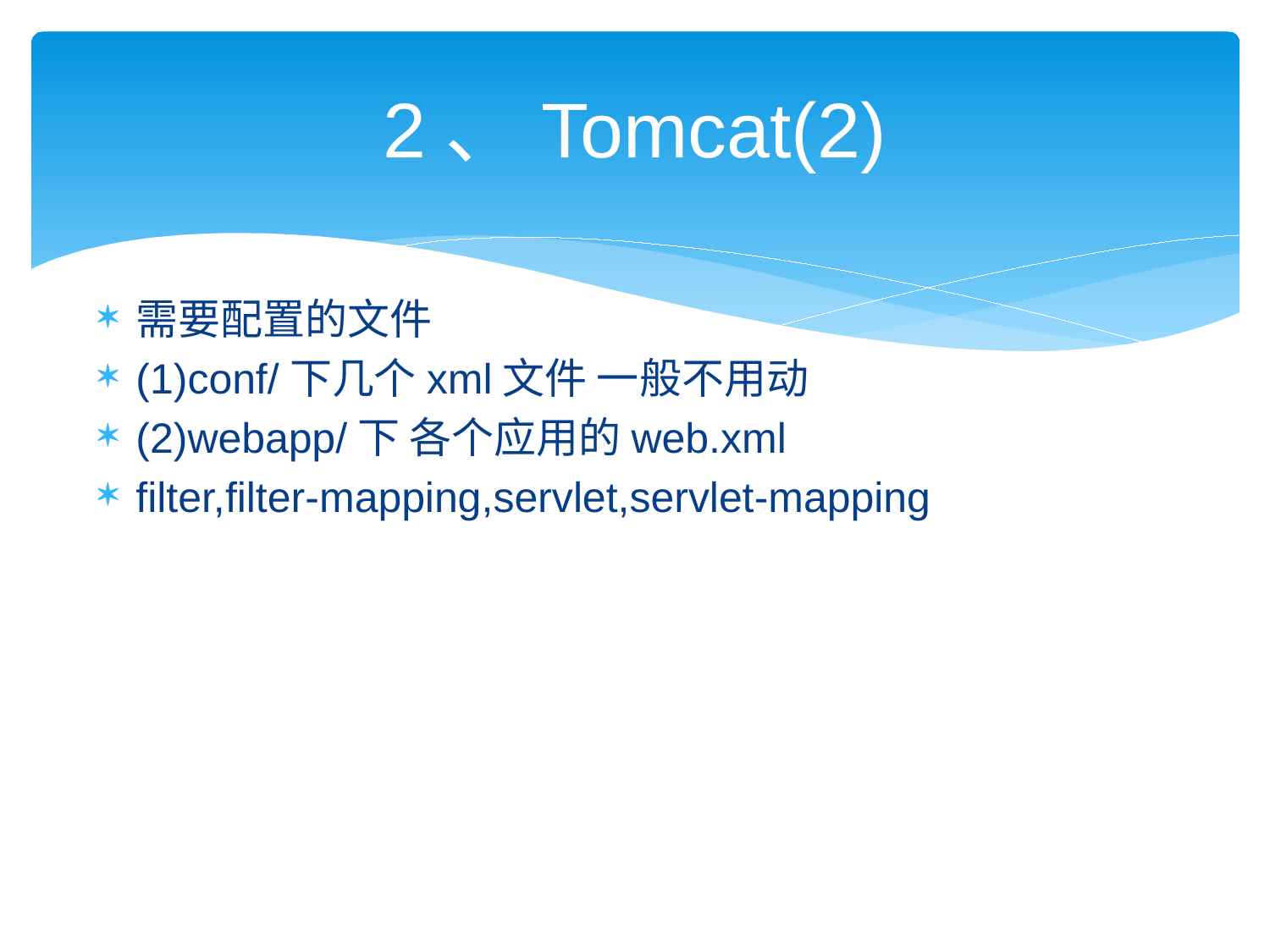

# 2、Tomcat(2)
需要配置的文件
(1)conf/下几个xml文件 一般不用动
(2)webapp/下 各个应用的web.xml
filter,filter-mapping,servlet,servlet-mapping